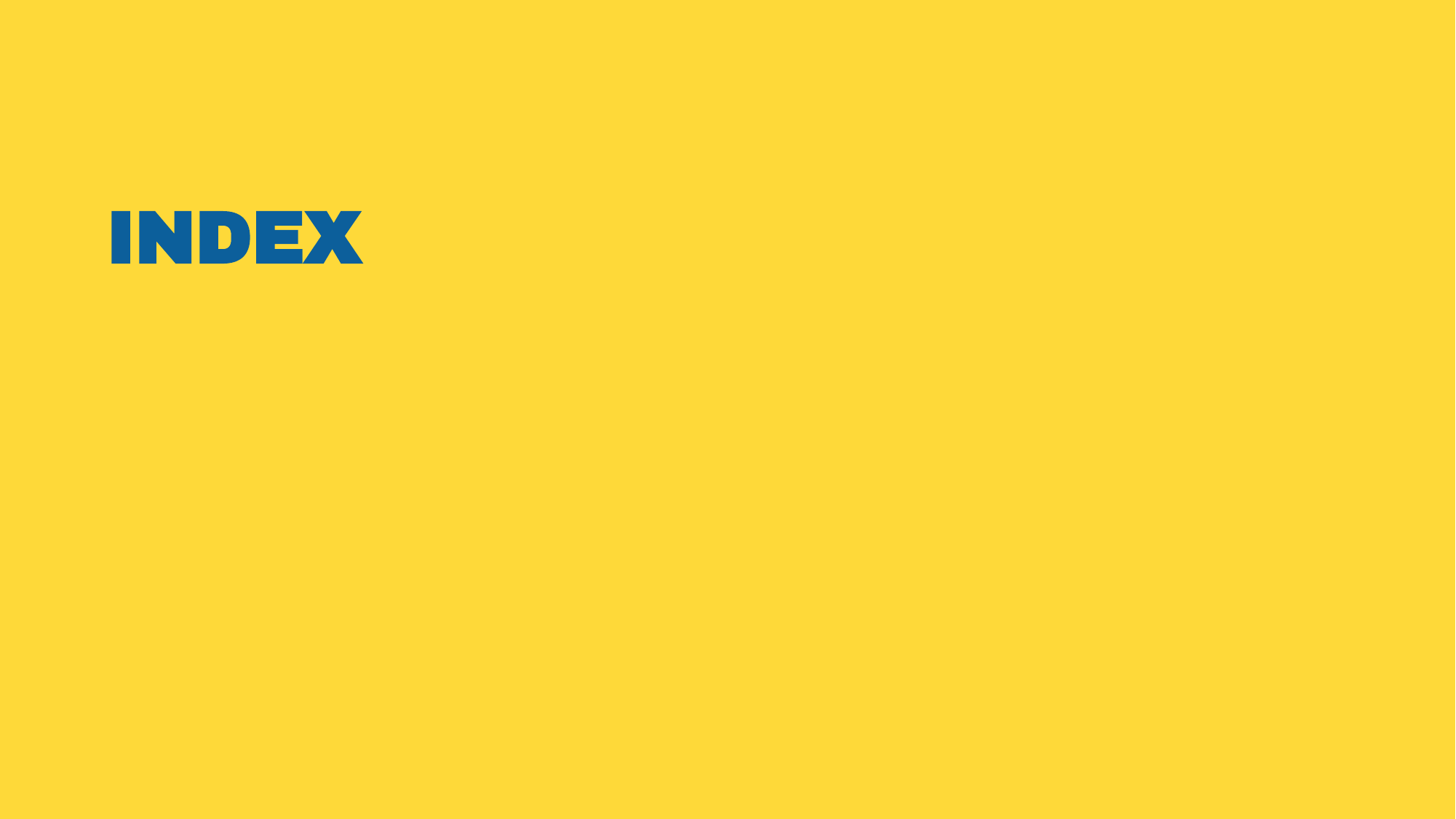

INDEX
INDEX 1
소개

사이트 소개
팀원 소개
진행 과정
INDEX 2
개발환경

INDEX 3
계획/설계

INDEX 4
프로그램 시연